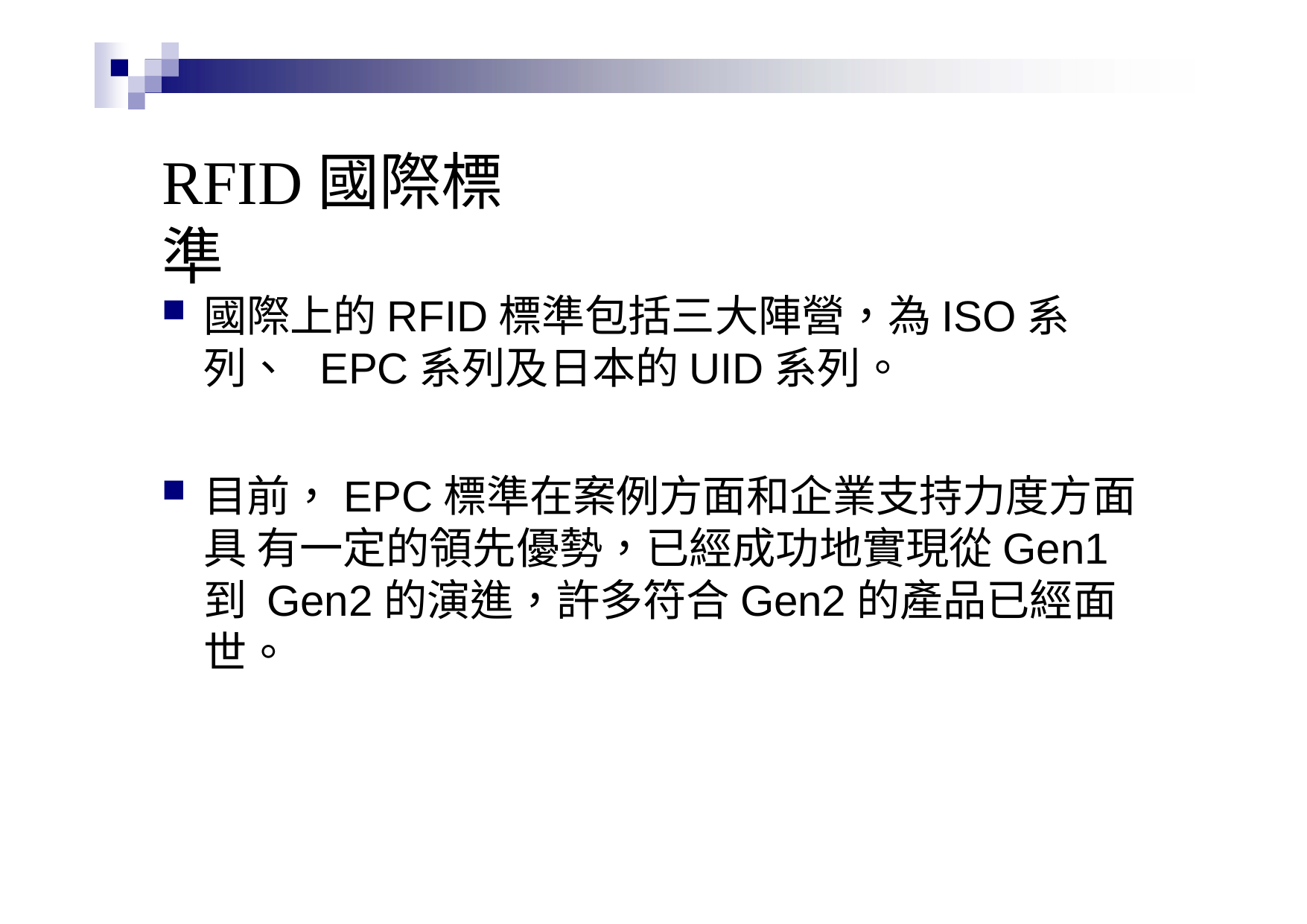

# RFID國際標準
國際上的RFID標準包括三大陣營，為ISO系列、  EPC系列及日本的UID系列。

目前，EPC標準在案例方面和企業支持力度方面具 有一定的領先優勢，已經成功地實現從Gen1到 Gen2的演進，許多符合Gen2的產品已經面世。